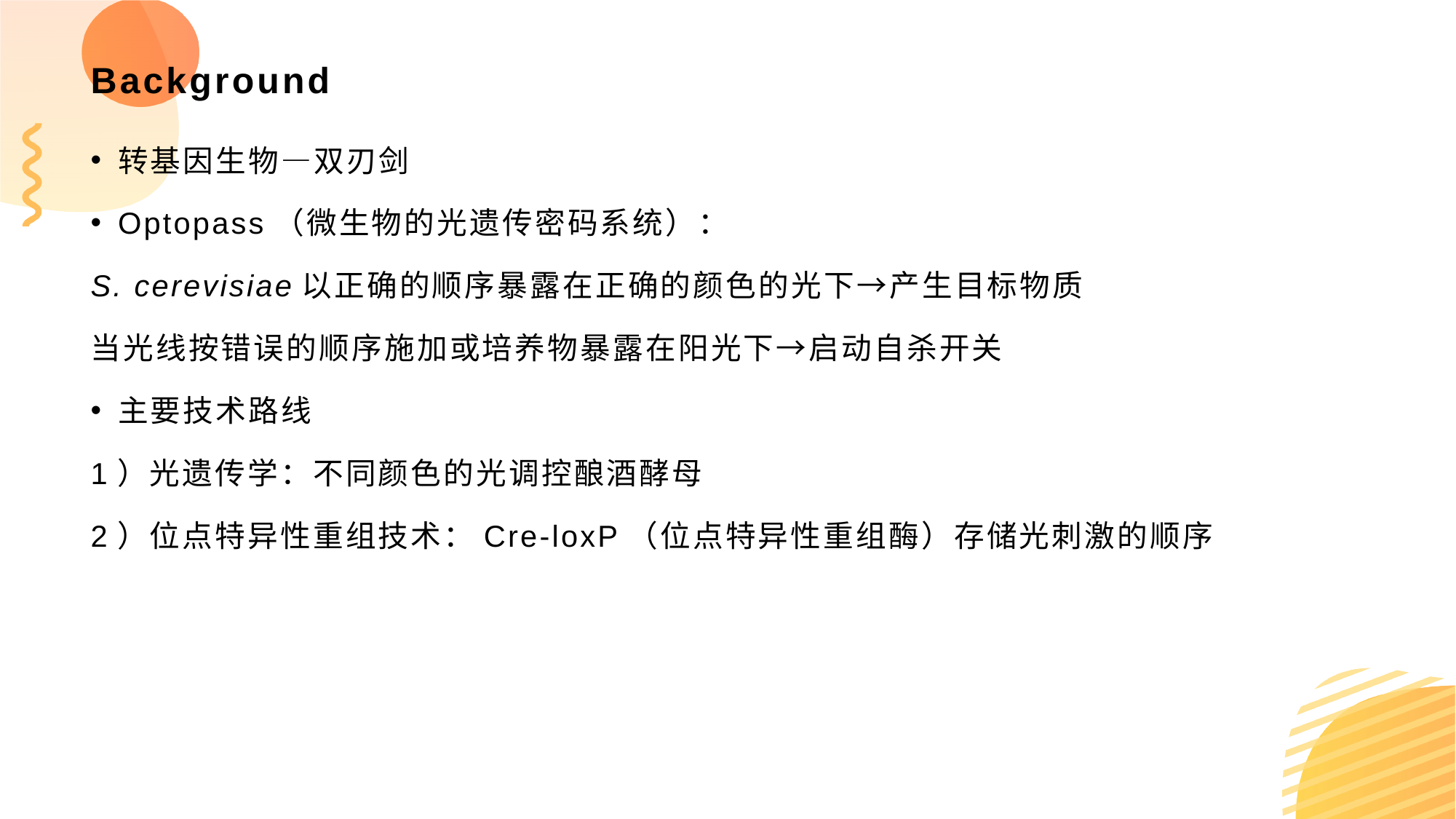

# Background
转基因生物—双刃剑
Optopass（微生物的光遗传密码系统）：
S. cerevisiae以正确的顺序暴露在正确的颜色的光下→产生目标物质
当光线按错误的顺序施加或培养物暴露在阳光下→启动自杀开关
主要技术路线
1）光遗传学：不同颜色的光调控酿酒酵母
2）位点特异性重组技术：Cre-loxP（位点特异性重组酶）存储光刺激的顺序